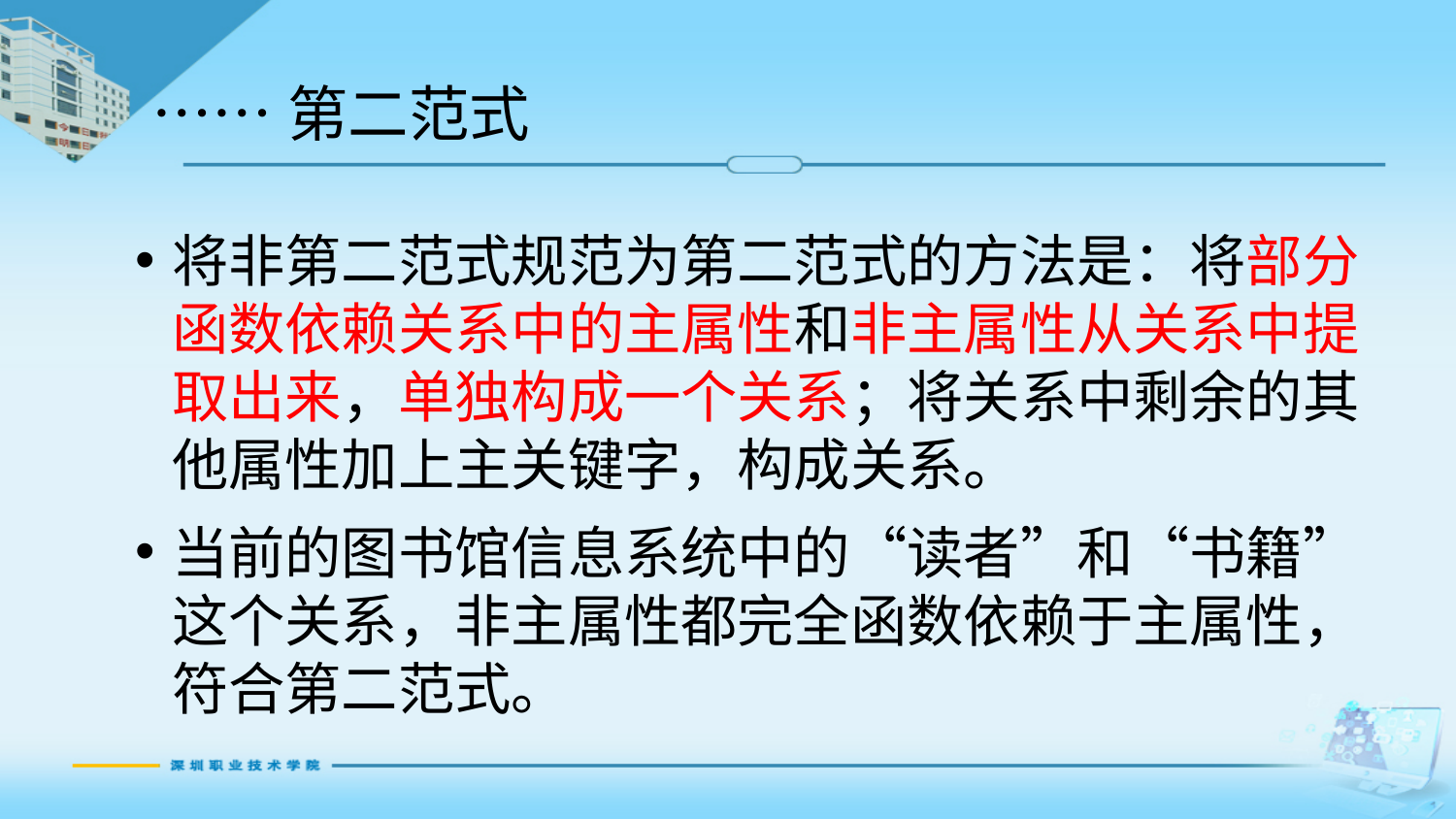

# ……第二范式
将非第二范式规范为第二范式的方法是：将部分函数依赖关系中的主属性和非主属性从关系中提取出来，单独构成一个关系；将关系中剩余的其他属性加上主关键字，构成关系。
当前的图书馆信息系统中的“读者”和“书籍”这个关系，非主属性都完全函数依赖于主属性，符合第二范式。